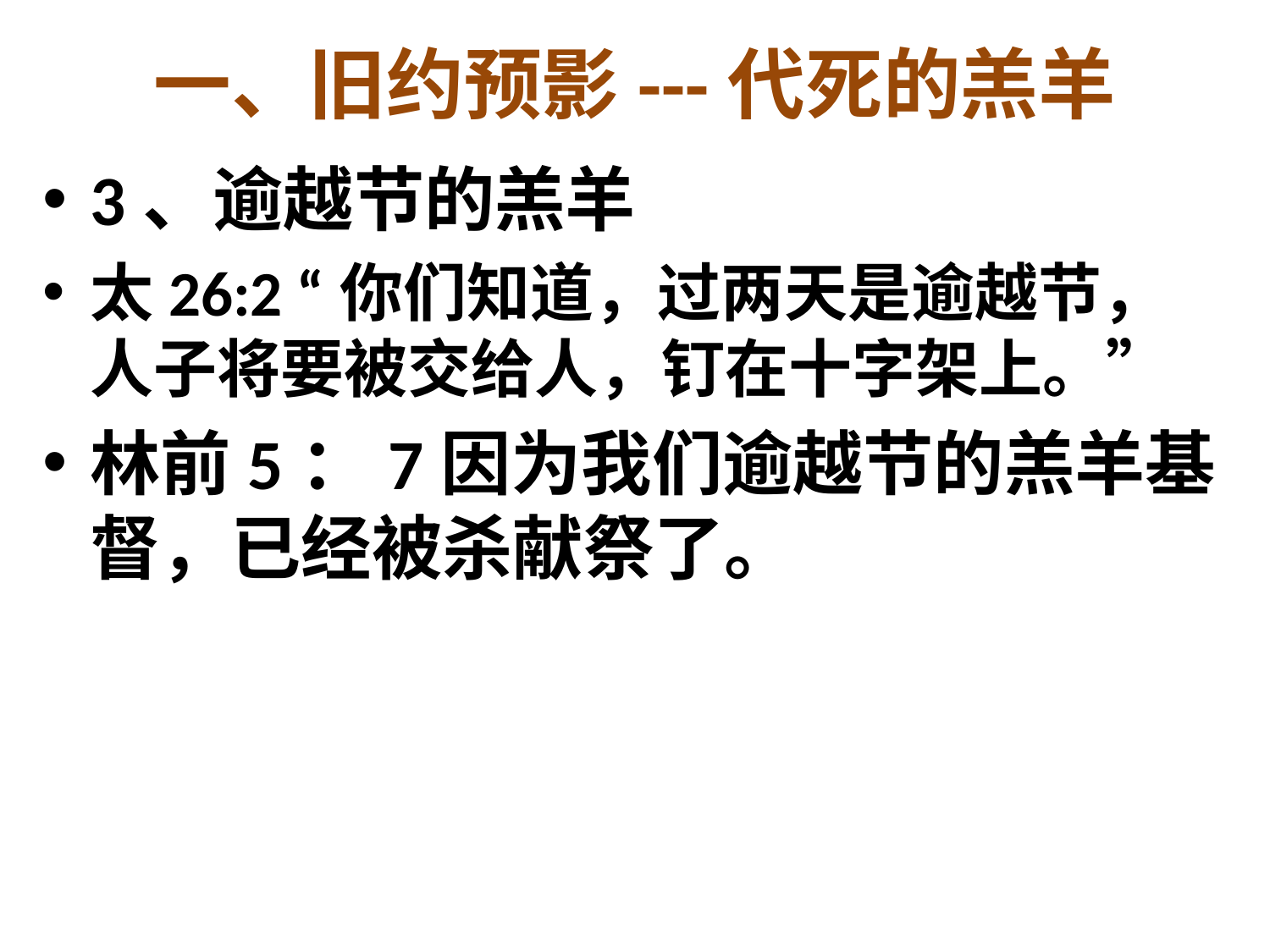

# 一、旧约预影---代死的羔羊
3、逾越节的羔羊
太26:2 “你们知道，过两天是逾越节，人子将要被交给人，钉在十字架上。”
林前5：7因为我们逾越节的羔羊基督，已经被杀献祭了。